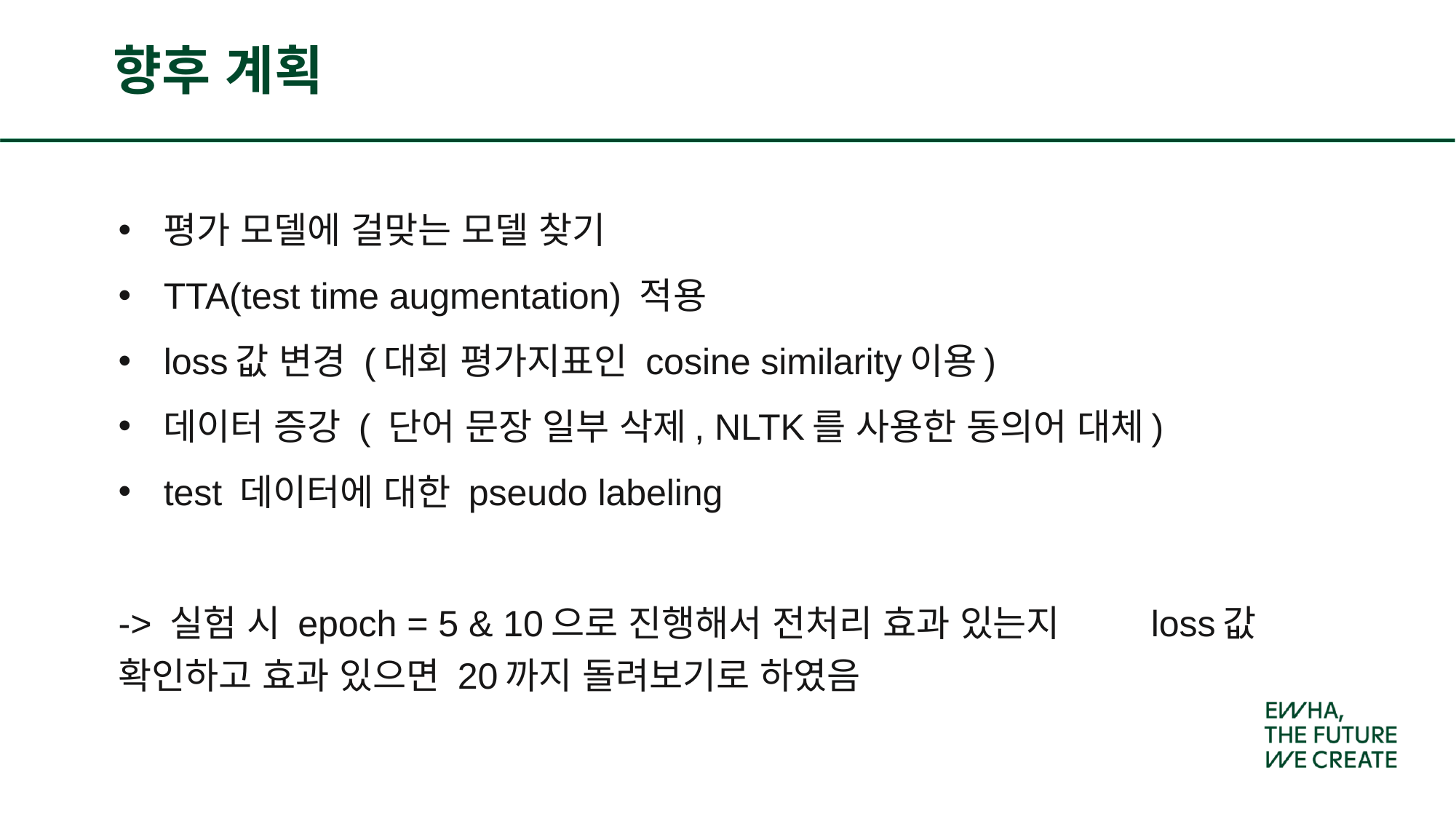

# 향후 계획
평가 모델에 걸맞는 모델 찾기
TTA(test time augmentation) 적용
loss값 변경 (대회 평가지표인 cosine similarity이용)
데이터 증강 ( 단어 문장 일부 삭제, NLTK를 사용한 동의어 대체)
test 데이터에 대한 pseudo labeling

	-> 실험 시 epoch = 5 & 10으로 진행해서 전처리 효과 있는지 	loss값 확인하고 효과 있으면 20까지 돌려보기로 하였음